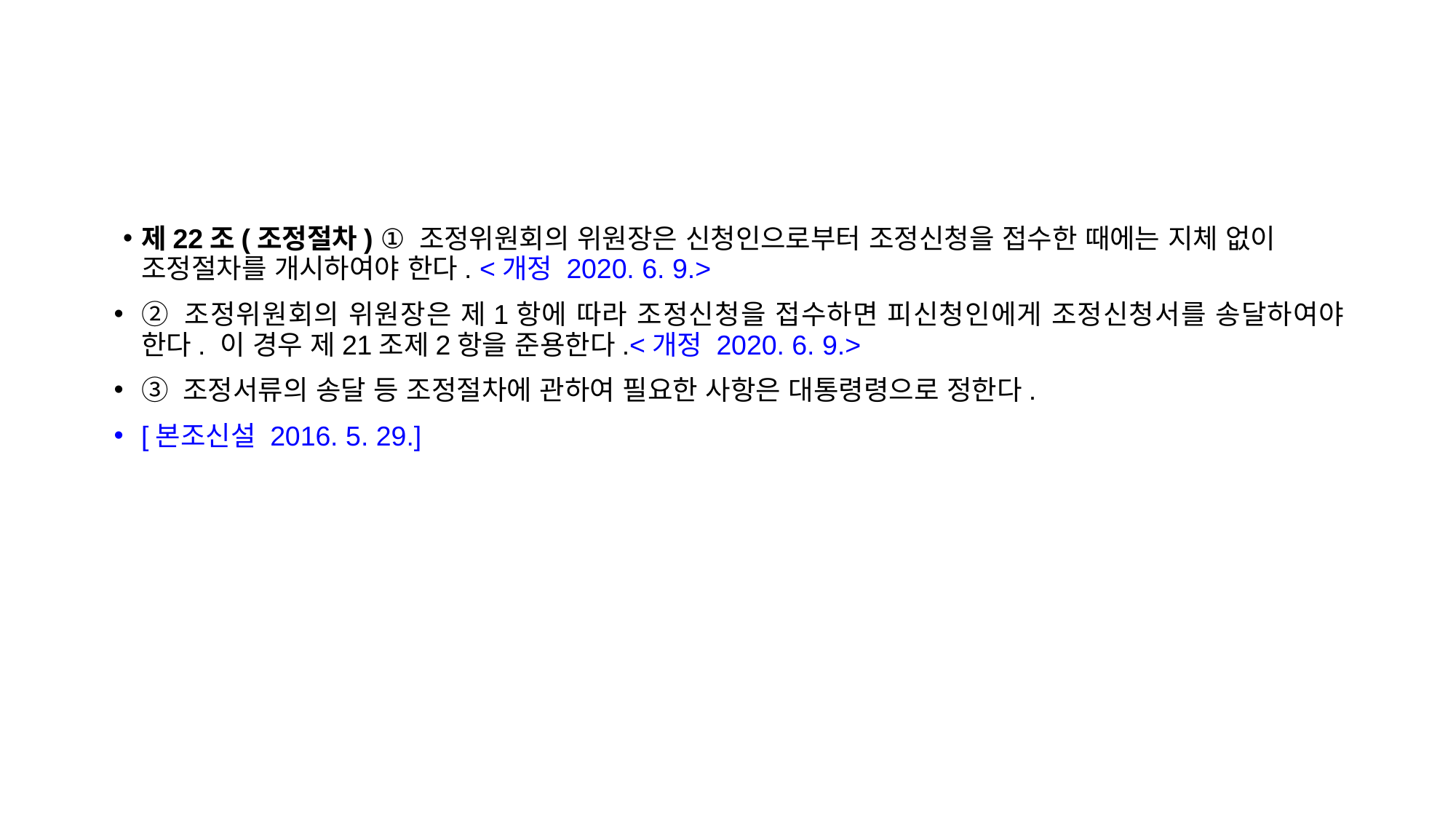

제22조(조정절차) ① 조정위원회의 위원장은 신청인으로부터 조정신청을 접수한 때에는 지체 없이 조정절차를 개시하여야 한다. <개정 2020. 6. 9.>
② 조정위원회의 위원장은 제1항에 따라 조정신청을 접수하면 피신청인에게 조정신청서를 송달하여야 한다. 이 경우 제21조제2항을 준용한다.<개정 2020. 6. 9.>
③ 조정서류의 송달 등 조정절차에 관하여 필요한 사항은 대통령령으로 정한다.
[본조신설 2016. 5. 29.]